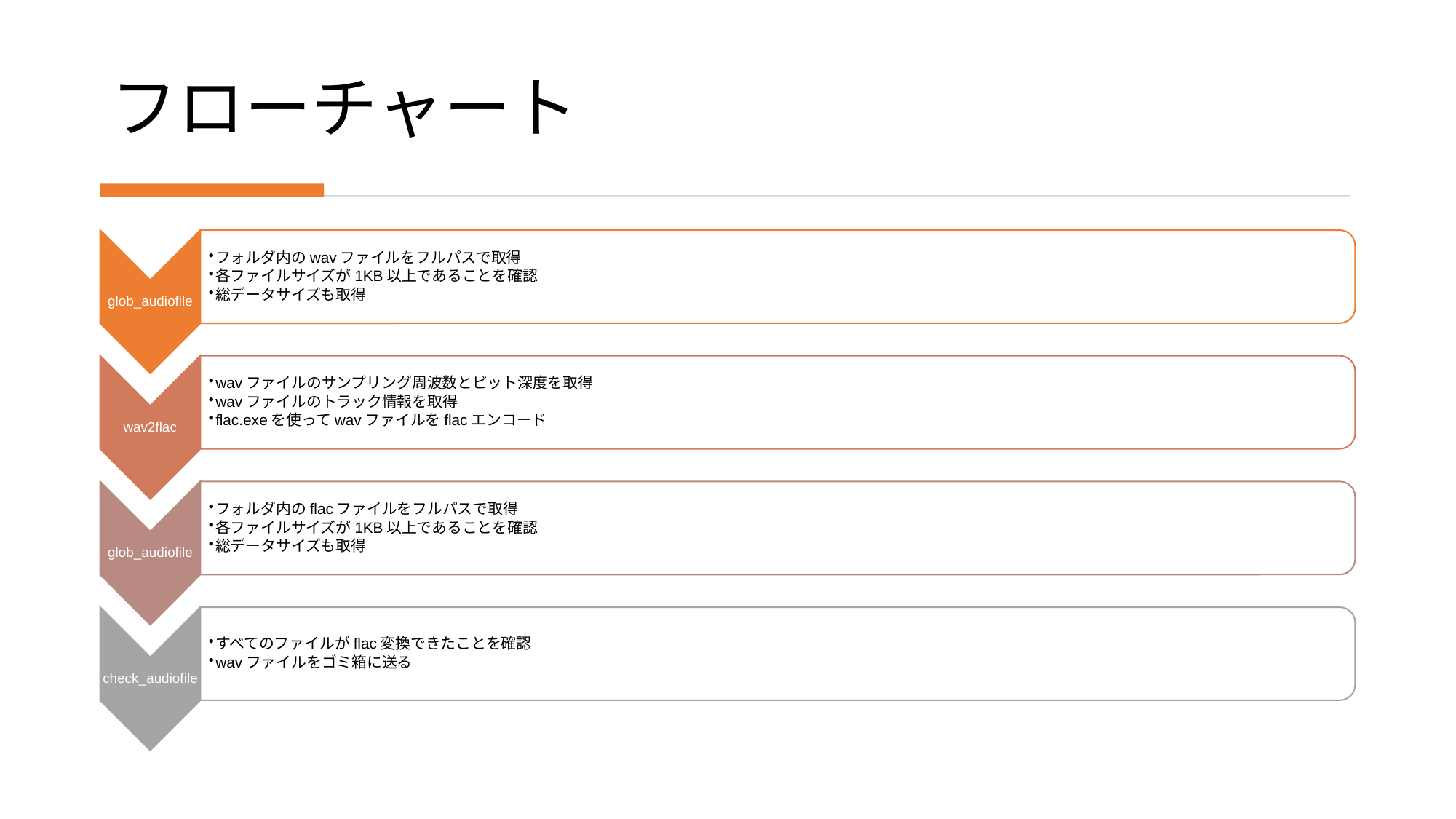

# フローチャート

glob_audiofile
フォルダ内のwavファイルをフルパスで取得
各ファイルサイズが1KB以上であることを確認
総データサイズも取得
wav2flac
wavファイルのサンプリング周波数とビット深度を取得
wavファイルのトラック情報を取得
flac.exeを使ってwavファイルをflacエンコード
glob_audiofile
フォルダ内のflacファイルをフルパスで取得
各ファイルサイズが1KB以上であることを確認
総データサイズも取得
check_audiofile
すべてのファイルがflac変換できたことを確認
wavファイルをゴミ箱に送る